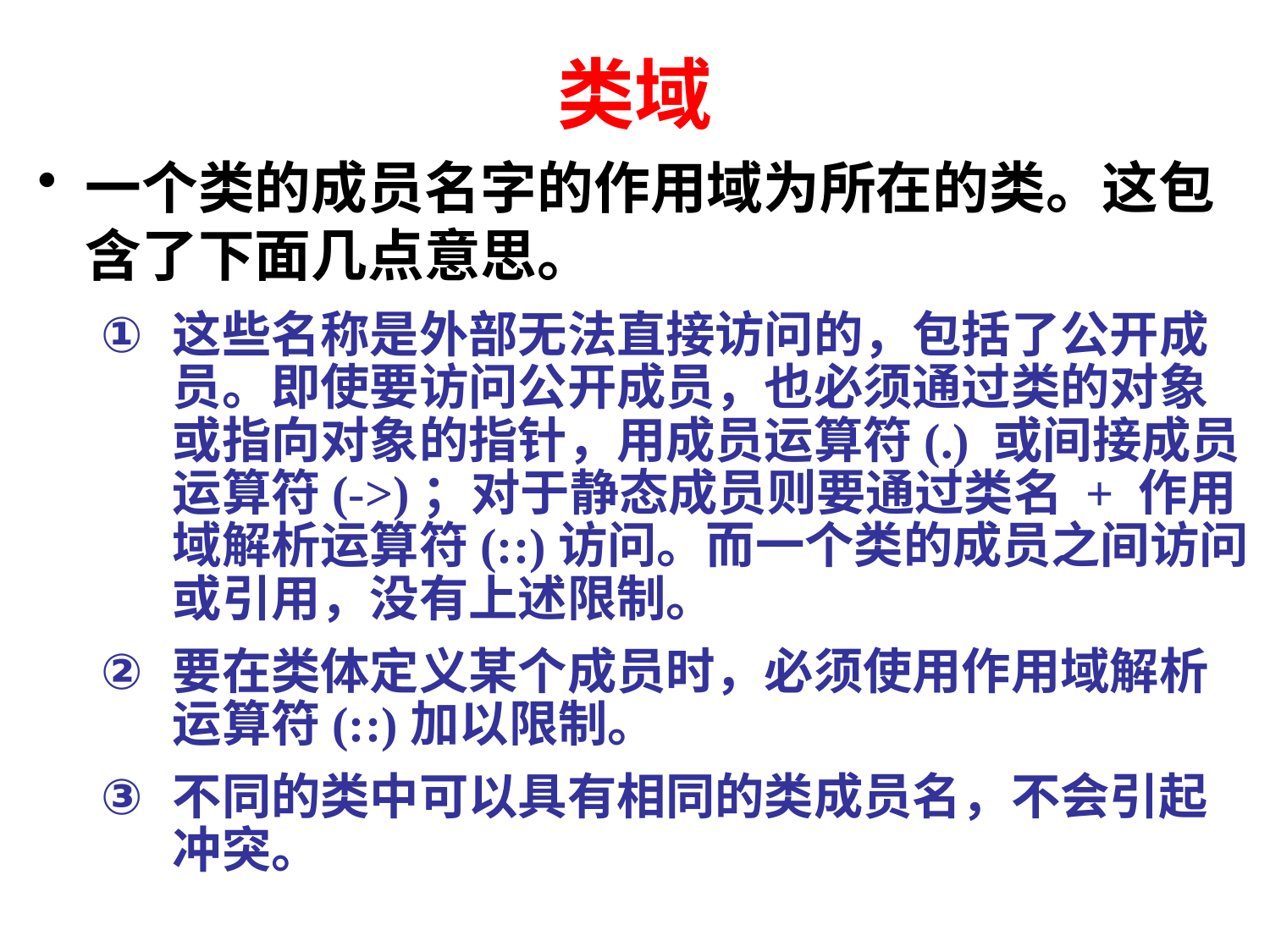

# 类域
一个类的成员名字的作用域为所在的类。这包含了下面几点意思。
这些名称是外部无法直接访问的，包括了公开成员。即使要访问公开成员，也必须通过类的对象或指向对象的指针，用成员运算符(.) 或间接成员运算符(->)；对于静态成员则要通过类名 + 作用域解析运算符(::)访问。而一个类的成员之间访问或引用，没有上述限制。
要在类体定义某个成员时，必须使用作用域解析运算符(::)加以限制。
不同的类中可以具有相同的类成员名，不会引起冲突。